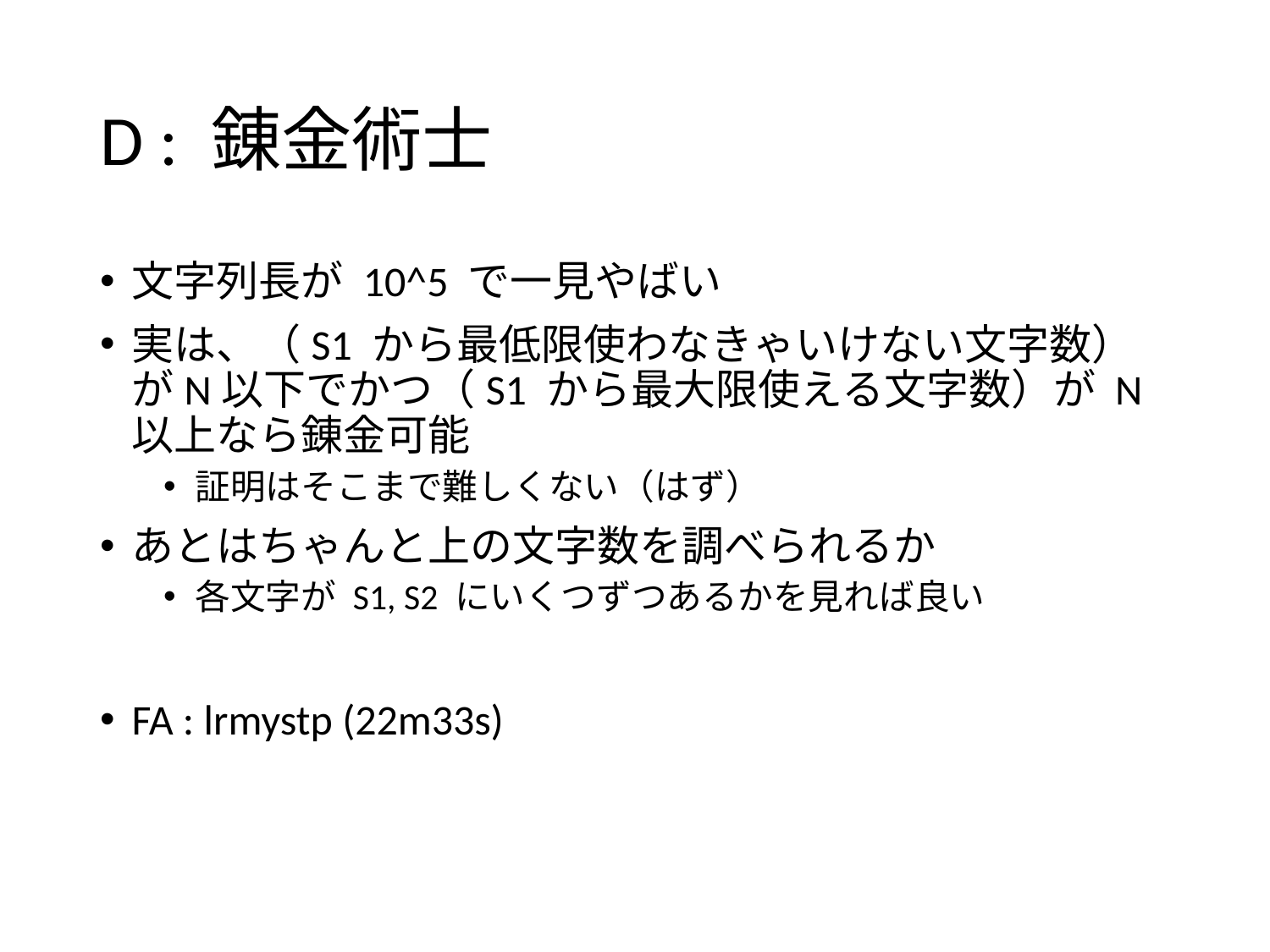

# D : 錬金術士
文字列長が 10^5 で一見やばい
実は、（S1 から最低限使わなきゃいけない文字数）がN以下でかつ（S1 から最大限使える文字数）が N以上なら錬金可能
証明はそこまで難しくない（はず）
あとはちゃんと上の文字数を調べられるか
各文字が S1, S2 にいくつずつあるかを見れば良い

FA : lrmystp (22m33s)